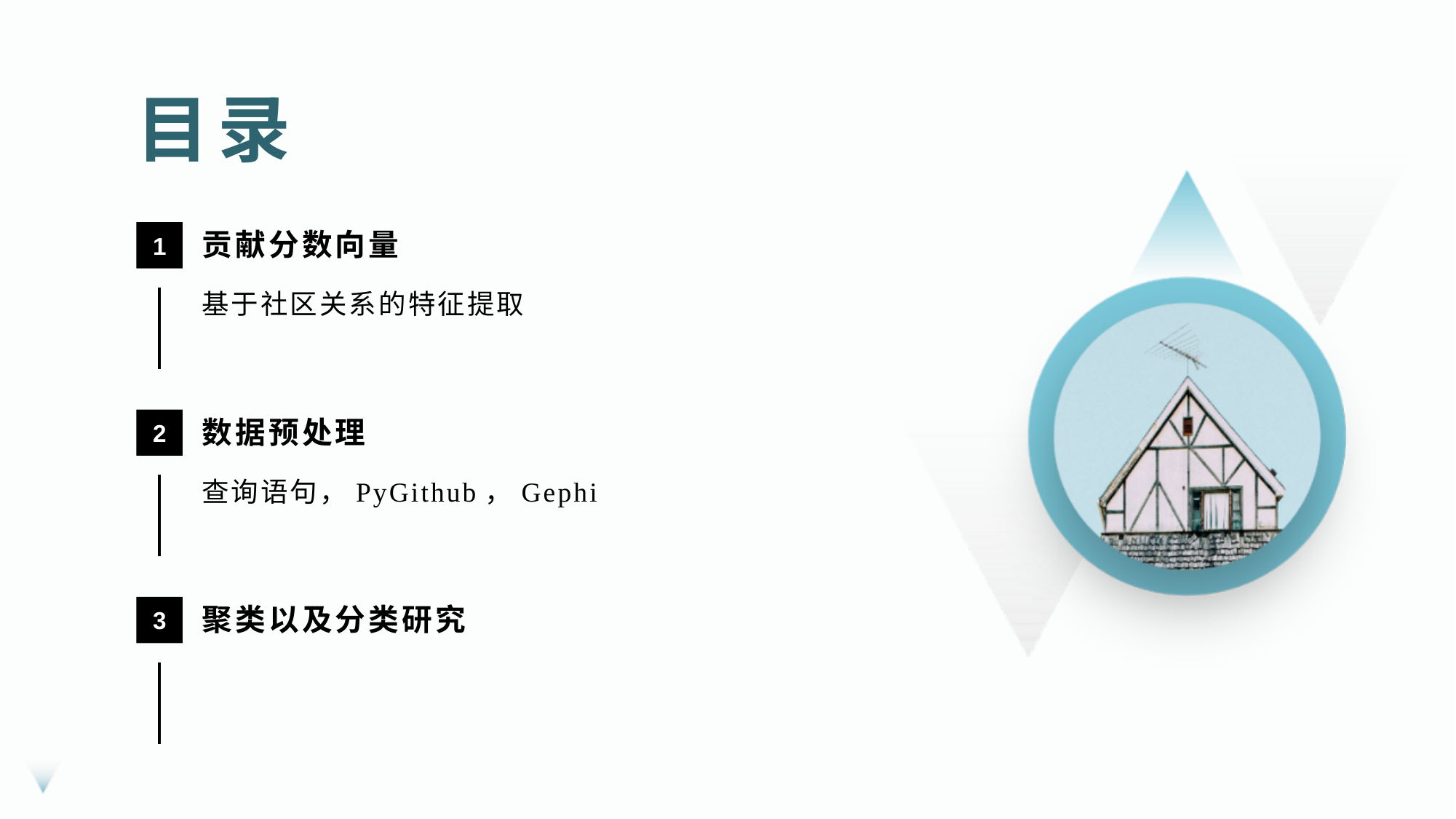

目录
贡献分数向量
1
基于社区关系的特征提取
数据预处理
2
查询语句，PyGithub，Gephi
聚类以及分类研究
3